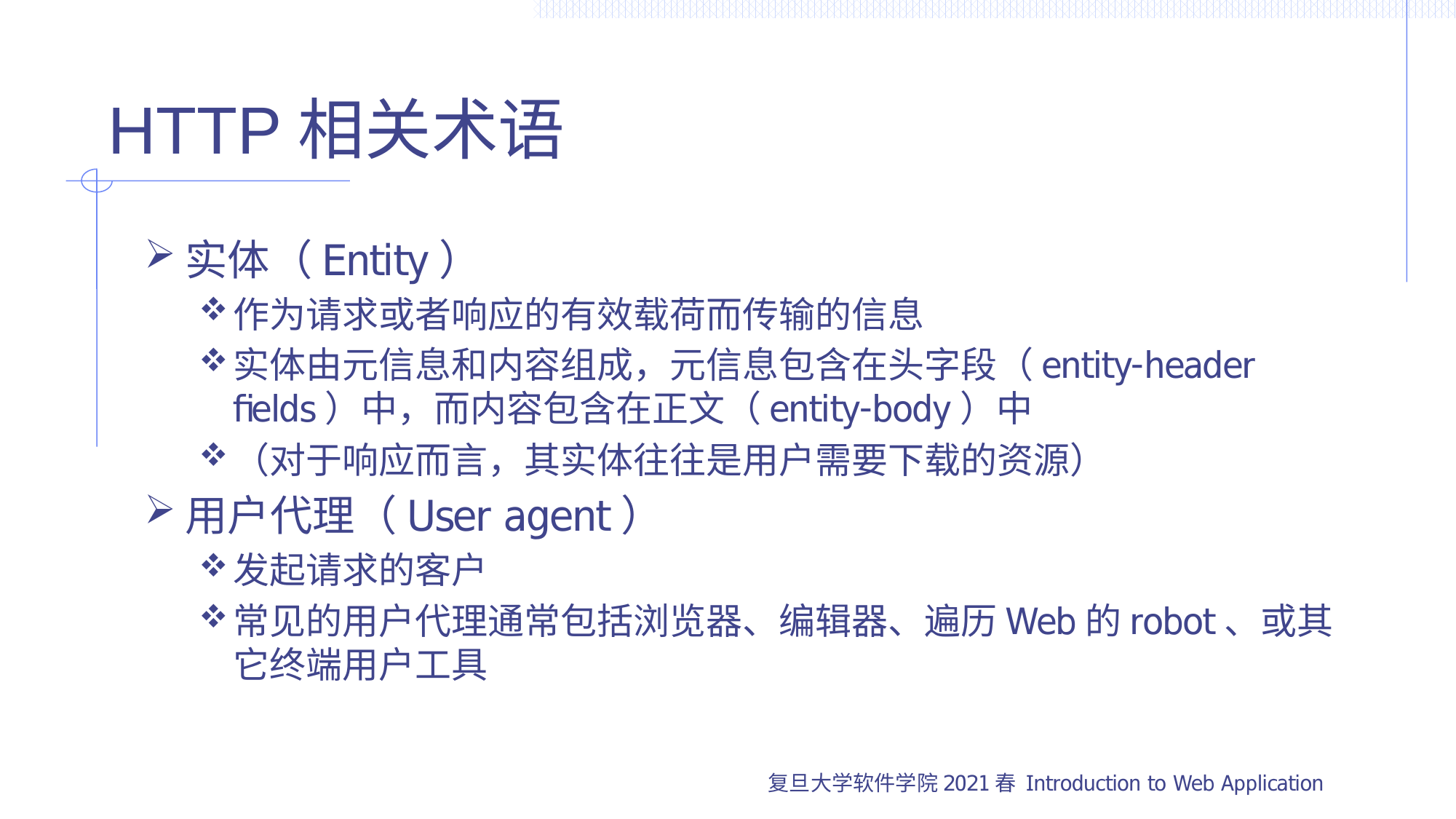

# HTTP相关术语
实体（Entity）
作为请求或者响应的有效载荷而传输的信息
实体由元信息和内容组成，元信息包含在头字段（entity-header fields）中，而内容包含在正文（entity-body）中
（对于响应而言，其实体往往是用户需要下载的资源）
用户代理（User agent）
发起请求的客户
常见的用户代理通常包括浏览器、编辑器、遍历Web的robot、或其它终端用户工具